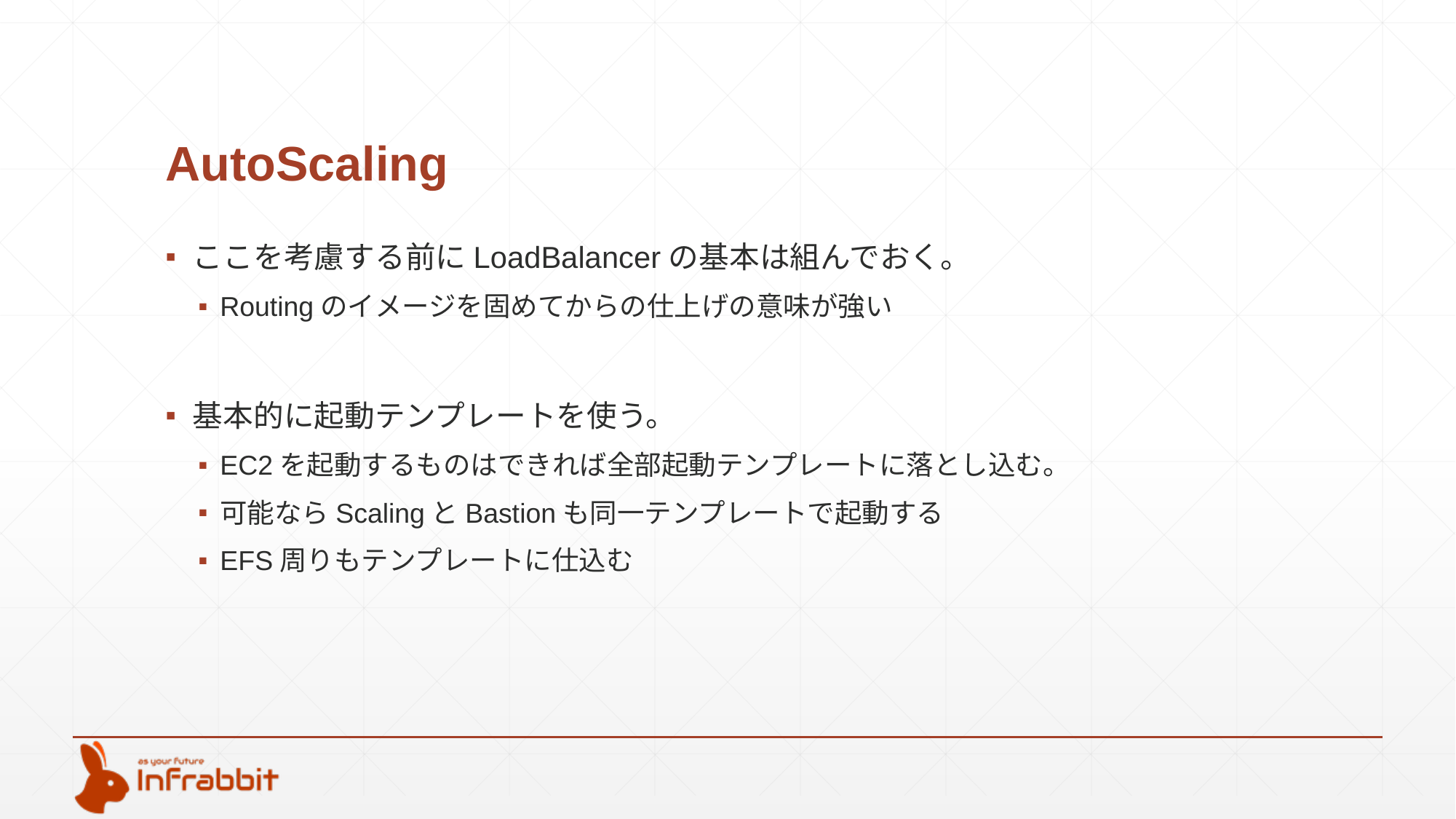

# AutoScaling
ここを考慮する前にLoadBalancerの基本は組んでおく。
Routingのイメージを固めてからの仕上げの意味が強い

基本的に起動テンプレートを使う。
EC2を起動するものはできれば全部起動テンプレートに落とし込む。
可能ならScalingとBastionも同一テンプレートで起動する
EFS周りもテンプレートに仕込む